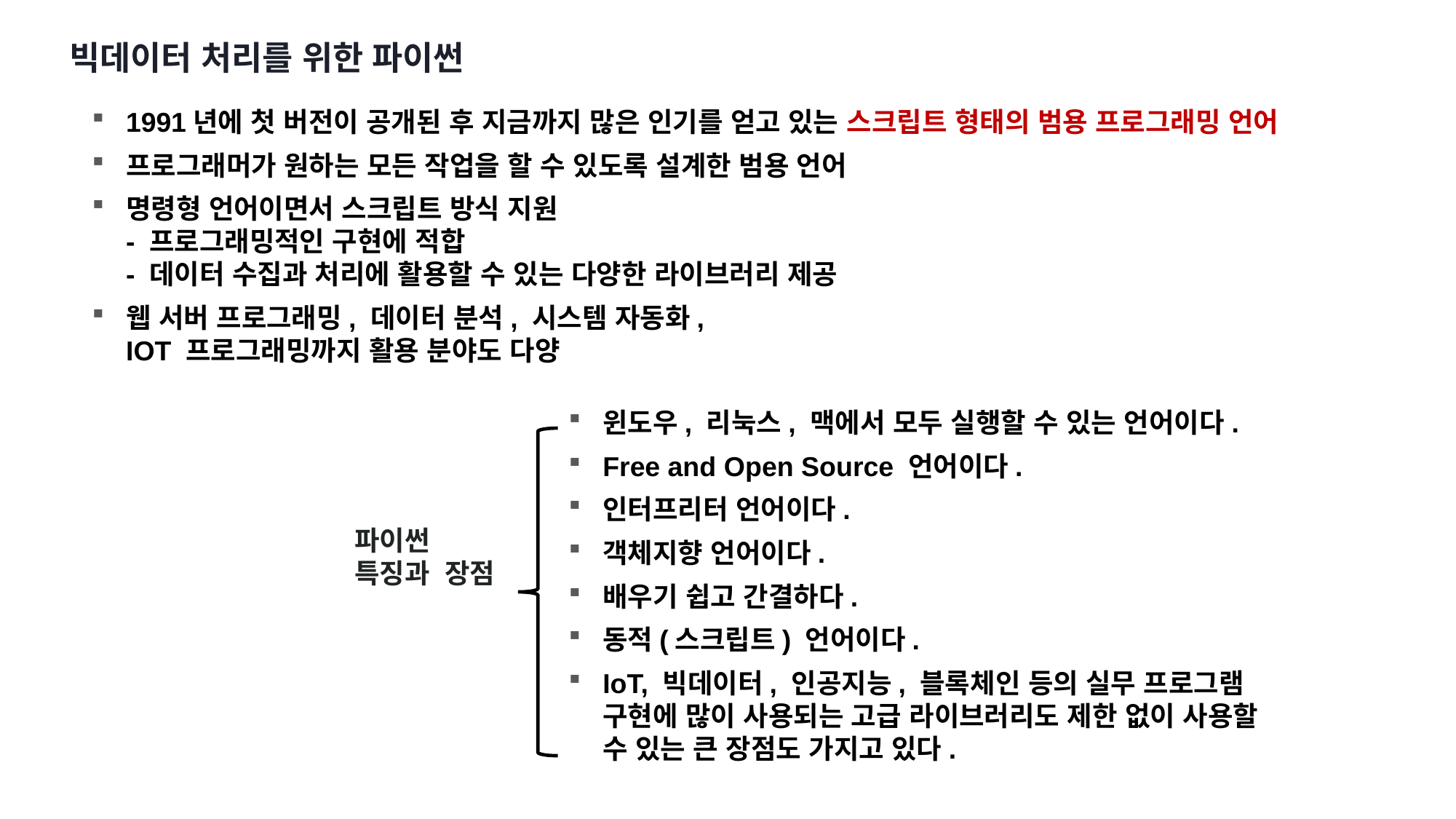

빅데이터 처리를 위한 파이썬
1991년에 첫 버전이 공개된 후 지금까지 많은 인기를 얻고 있는 스크립트 형태의 범용 프로그래밍 언어
프로그래머가 원하는 모든 작업을 할 수 있도록 설계한 범용 언어
명령형 언어이면서 스크립트 방식 지원
- 프로그래밍적인 구현에 적합
- 데이터 수집과 처리에 활용할 수 있는 다양한 라이브러리 제공
웹 서버 프로그래밍, 데이터 분석, 시스템 자동화,
IOT 프로그래밍까지 활용 분야도 다양
윈도우, 리눅스, 맥에서 모두 실행할 수 있는 언어이다.
Free and Open Source 언어이다.
인터프리터 언어이다.
객체지향 언어이다.
배우기 쉽고 간결하다.
동적(스크립트) 언어이다.
IoT, 빅데이터, 인공지능, 블록체인 등의 실무 프로그램 구현에 많이 사용되는 고급 라이브러리도 제한 없이 사용할 수 있는 큰 장점도 가지고 있다.

파이썬
특징과  장점